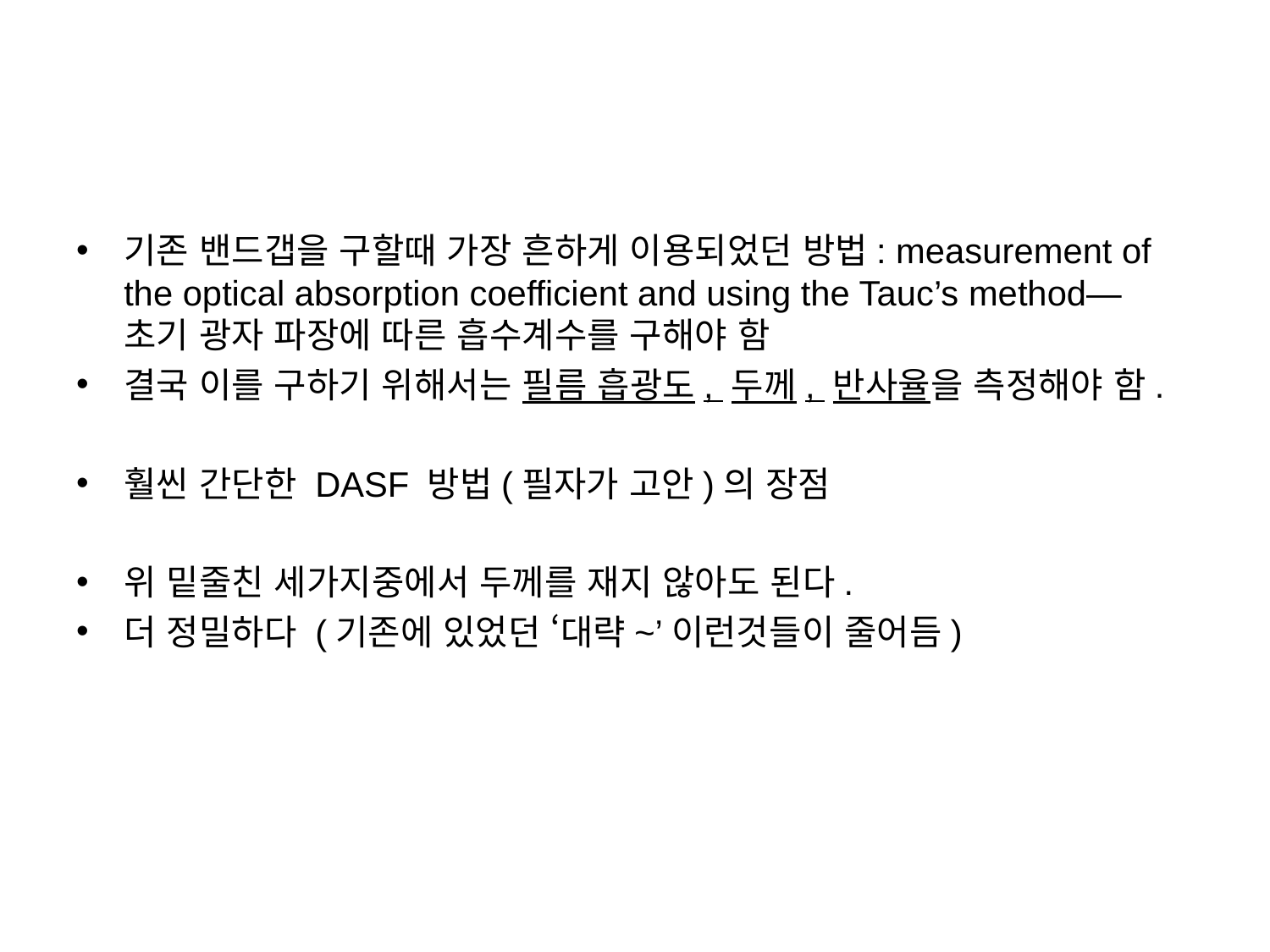

#
기존 밴드갭을 구할때 가장 흔하게 이용되었던 방법: measurement of the optical absorption coefficient and using the Tauc’s method—초기 광자 파장에 따른 흡수계수를 구해야 함
결국 이를 구하기 위해서는 필름 흡광도, 두께, 반사율을 측정해야 함.

훨씬 간단한 DASF 방법(필자가 고안)의 장점

위 밑줄친 세가지중에서 두께를 재지 않아도 된다.
더 정밀하다 (기존에 있었던 ‘대략~’이런것들이 줄어듬)